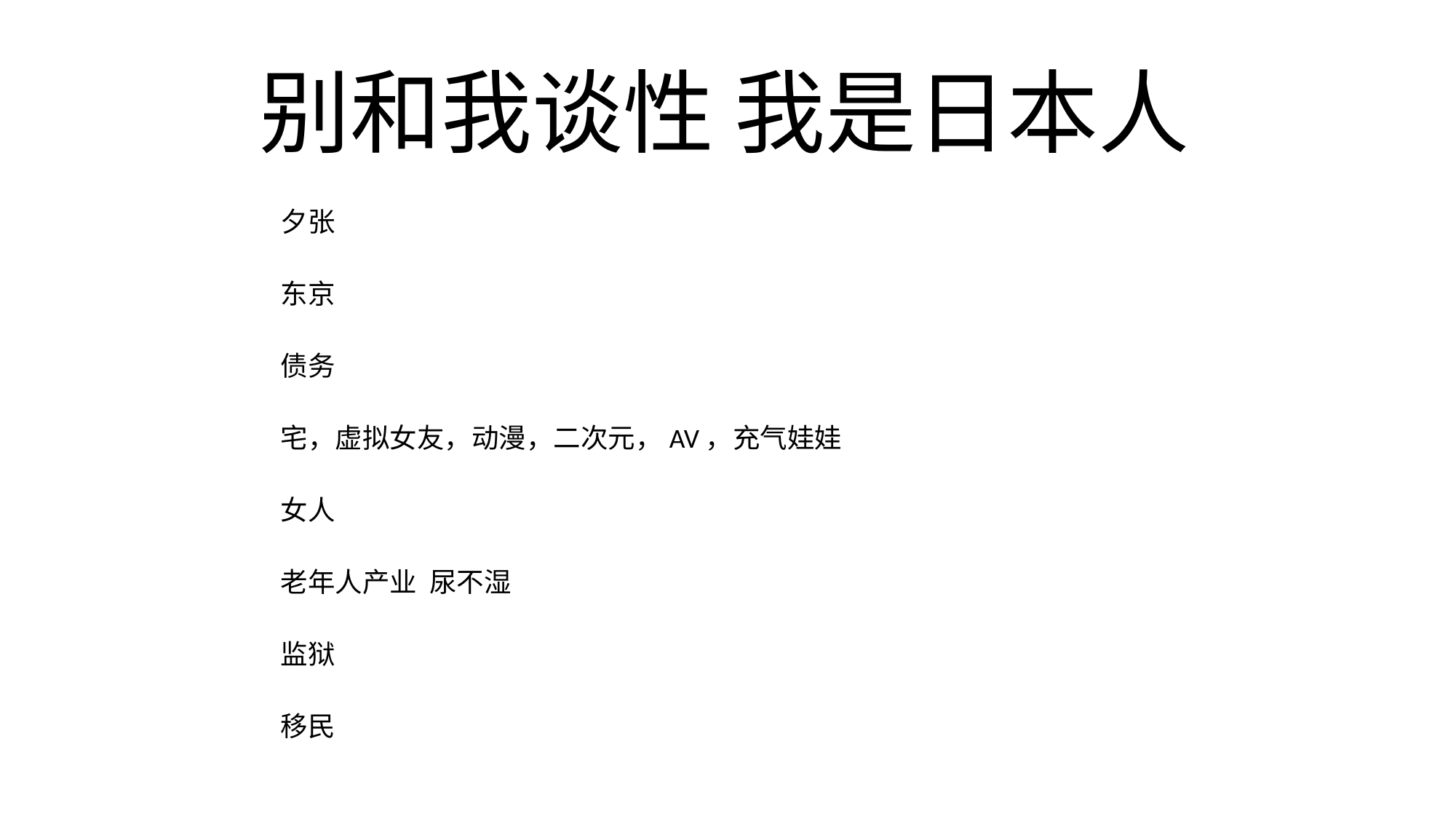

# 别和我谈性 我是日本人
夕张
东京
债务
宅，虚拟女友，动漫，二次元，AV，充气娃娃
女人
老年人产业  尿不湿
监狱
移民